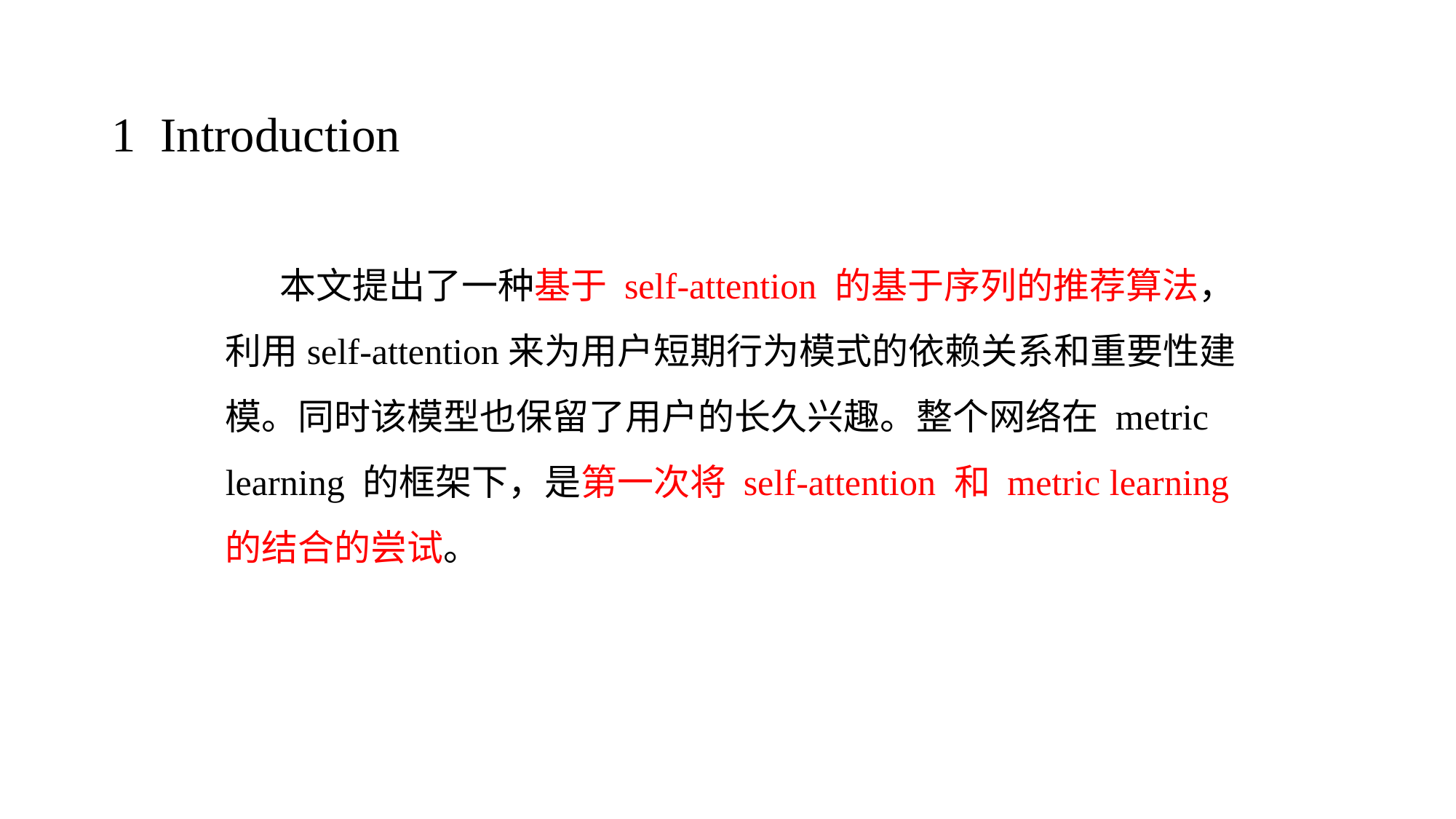

1  Introduction
本文提出了一种基于 self-attention 的基于序列的推荐算法，利用self-attention来为用户短期行为模式的依赖关系和重要性建模。同时该模型也保留了用户的长久兴趣。整个网络在 metric learning 的框架下，是第一次将 self-attention 和 metric learning的结合的尝试。